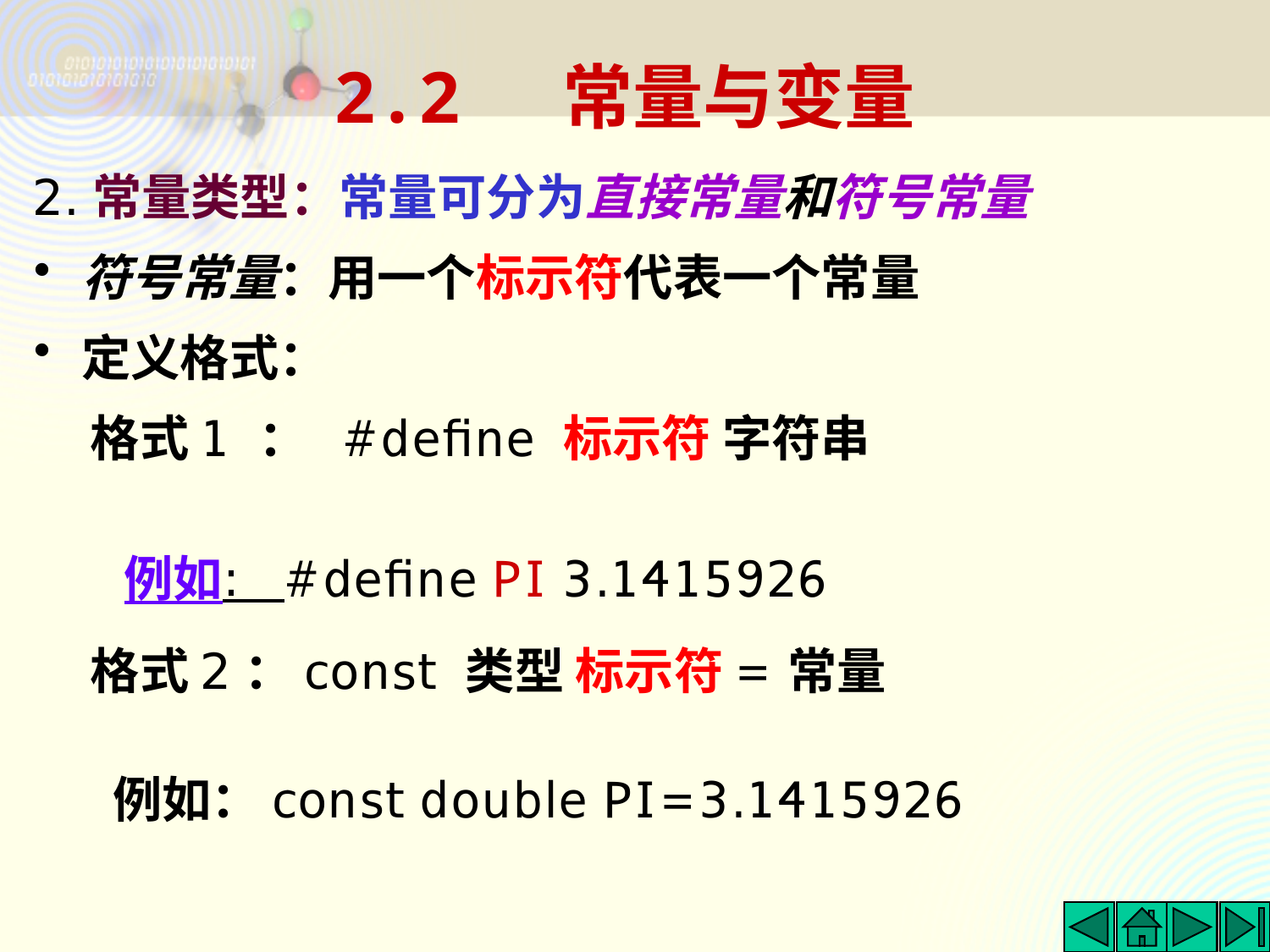

# 2.2  常量与变量
2.常量类型：常量可分为直接常量和符号常量
符号常量：用一个标示符代表一个常量
定义格式：
    格式1 ：  #define 标示符 字符串
       例如:   #define PI 3.1415926
    格式2：const 类型 标示符=常量
      例如：const double PI=3.1415926